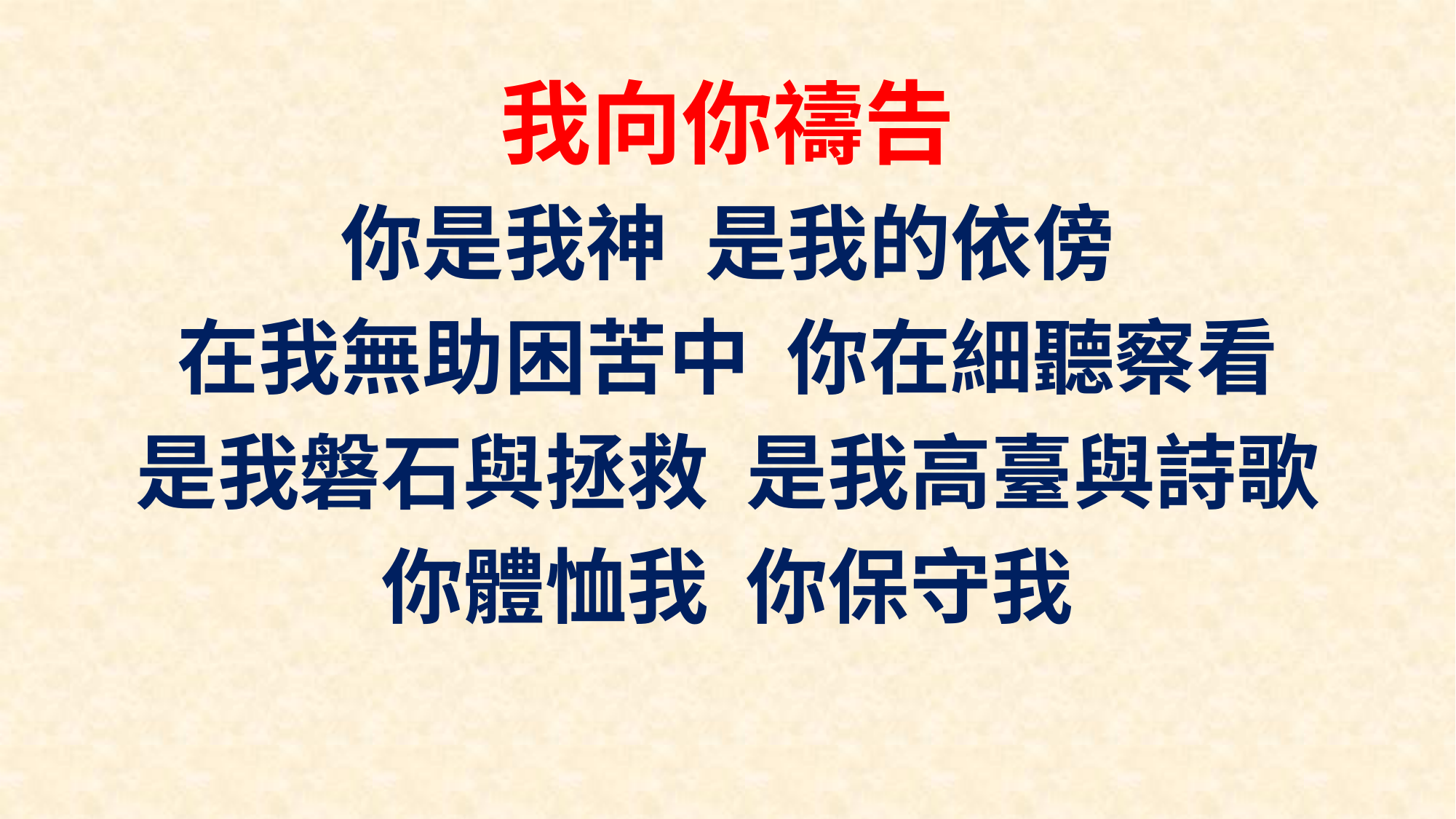

我向你禱告
你是我神  是我的依傍
在我無助困苦中  你在細聽察看
是我磐石與拯救  是我高臺與詩歌
你體恤我  你保守我